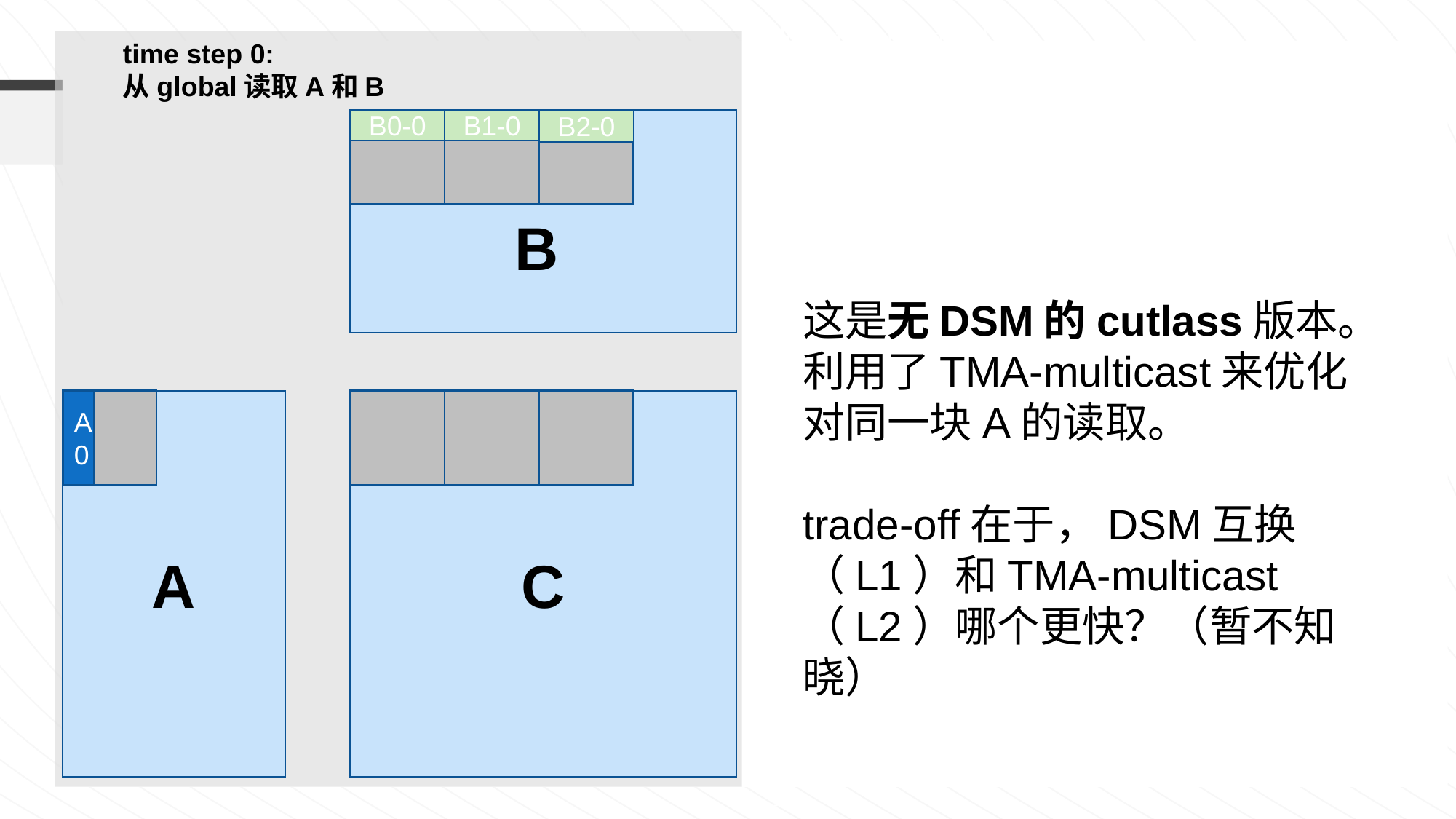

time step 0:
从global读取A和B
     * Optimal grid size calculation is based on
      * GH100: 8 GPCs, 72 TPCs (9 TPCs/GPC), 2 SMs/TPC, 144 SMs per full GPU
      * Hence, maximum SMs per GPC = 18
      */
      constexpr int max_sm_per_gpc = 18;
      // Provided SM count could possibly be less than the assumed maximum SMs per GPC
      auto cluster_size = cluster_shape.m() * cluster_shape.n();
      int const min_num_gpc = sm_count < max_sm_per_gpc ? 1 : sm_count / max_sm_per_gpc;
      int const max_cta_occupancy_per_gpc = max_sm_per_gpc - (max_sm_per_gpc % cluster_size);
      cta_per_device = min_num_gpc * max_cta_occupancy_per_gpc;

      // The calculation below allows for larger grid size launch for different GPUs.
      int const num_gpc_residual = sm_count < max_sm_per_gpc ? 0 : sm_count % max_sm_per_gpc;
      int const max_cta_occupancy_per_residual_gpc = num_gpc_residual - (num_gpc_residual % cluster_size);
      cta_per_device += max_cta_occupancy_per_residual_gpc;

      if (sm_count < cta_per_device) {
        cta_per_device = sm_count;
      }
      if (raster_order == RasterOrder::AlongN) {
        launch_grid.y = possibly_truncate(
            cta_per_device       / cluster_shape.m(),
            problem_blocks_total / cluster_shape.m());
      }

B0-0

B1-0

B2-0
B
这是无DSM的cutlass版本。利用了TMA-multicast来优化对同一块A的读取。

trade-off在于，DSM互换（L1）和TMA-multicast（L2）哪个更快？（暂不知晓）
A

C

A0
A0
A0